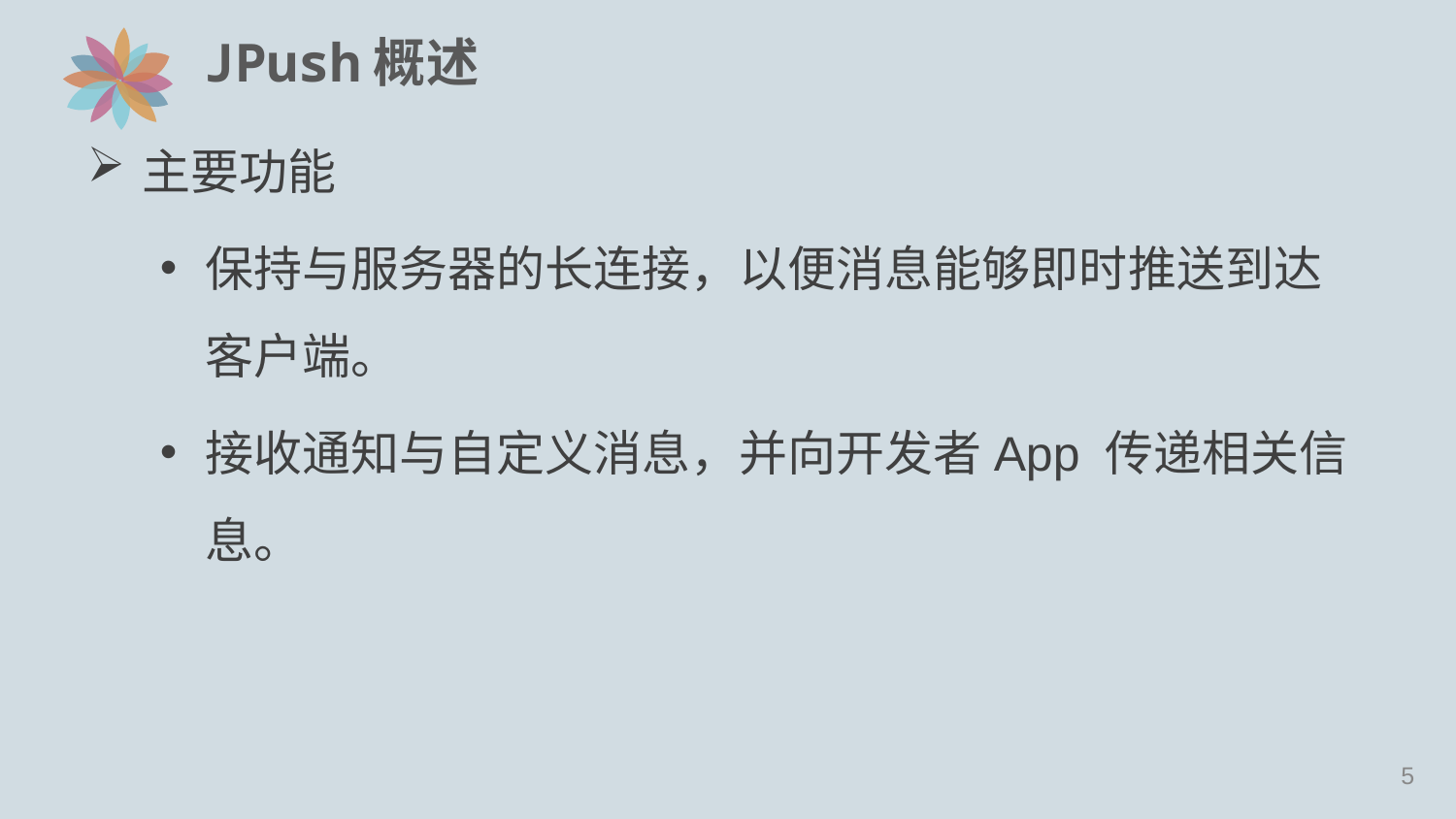

# JPush概述
主要功能
保持与服务器的长连接，以便消息能够即时推送到达客户端。
接收通知与自定义消息，并向开发者App 传递相关信息。

5